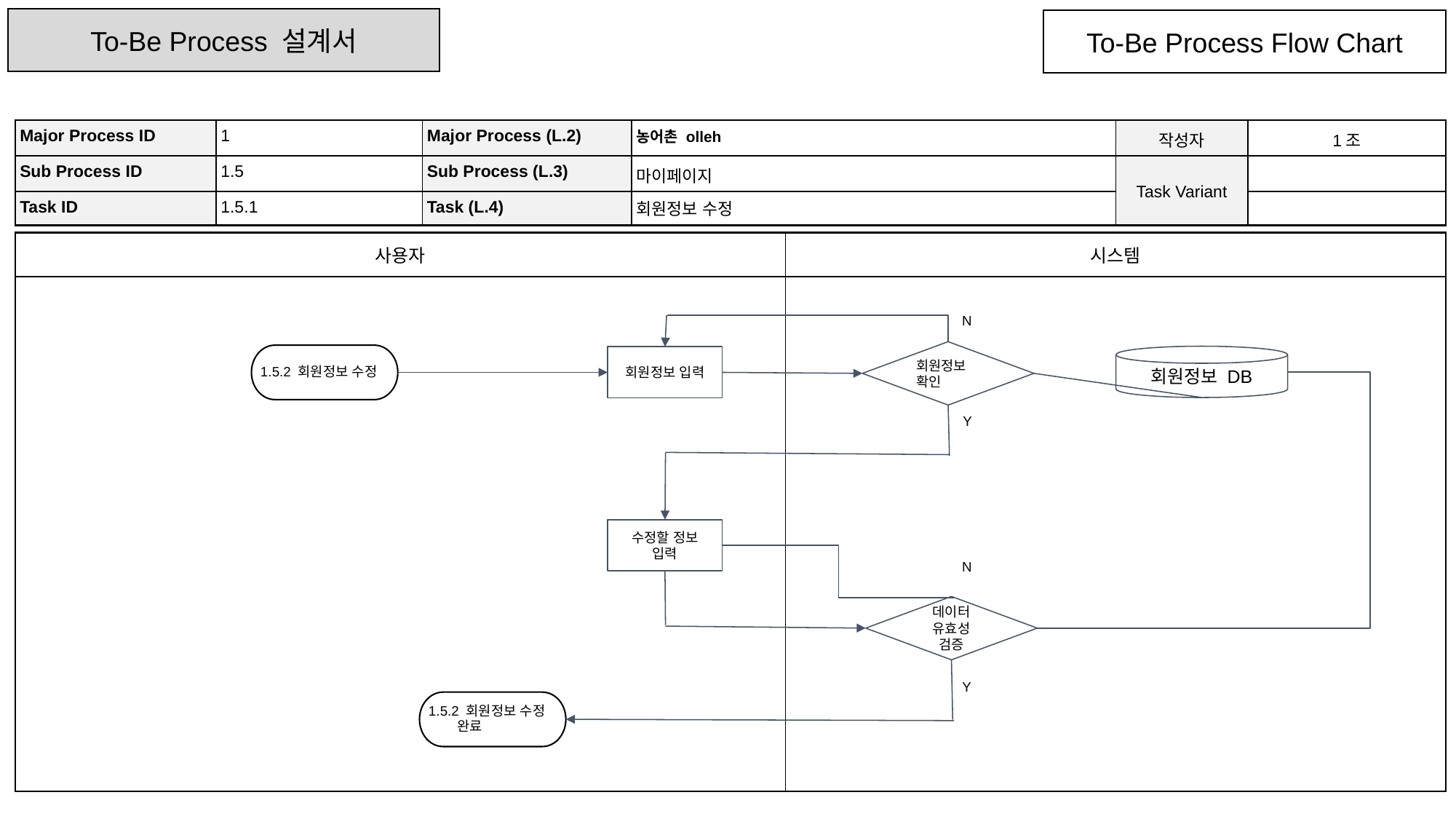

To-Be Process 설계서
To-Be Process Flow Chart
| Major Process ID | 1 | Major Process (L.2) | 농어촌 olleh | 작성자 | 1조 |
| --- | --- | --- | --- | --- | --- |
| Sub Process ID | 1.5 | Sub Process (L.3) | 마이페이지 | Task Variant |  |
| Task ID | 1.5.1 | Task (L.4) | 회원정보 수정 |  |  |
| 사용자 | 시스템 |
| --- | --- |
|  |  |
N
회원정보 확인
1.5.2 회원정보 수정
회원정보 DB
회원정보 입력
Y
수정할 정보 입력
N
데이터 유효성 검증
Y
1.5.2 회원정보 수정
  완료